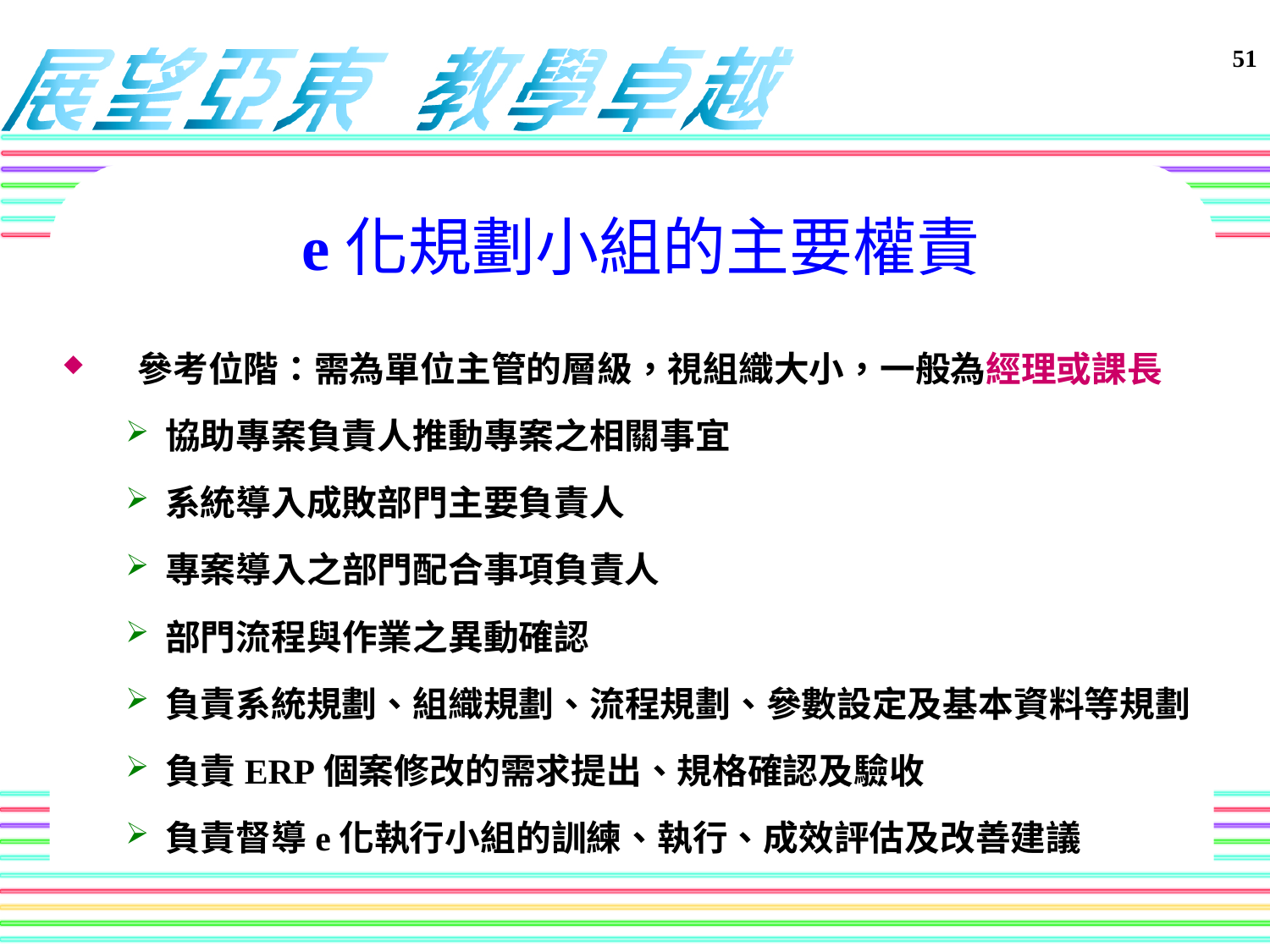

e化規劃小組的主要權責
參考位階：需為單位主管的層級，視組織大小，一般為經理或課長
協助專案負責人推動專案之相關事宜
系統導入成敗部門主要負責人
專案導入之部門配合事項負責人
部門流程與作業之異動確認
負責系統規劃、組織規劃、流程規劃、參數設定及基本資料等規劃
負責ERP個案修改的需求提出、規格確認及驗收
負責督導e化執行小組的訓練、執行、成效評估及改善建議